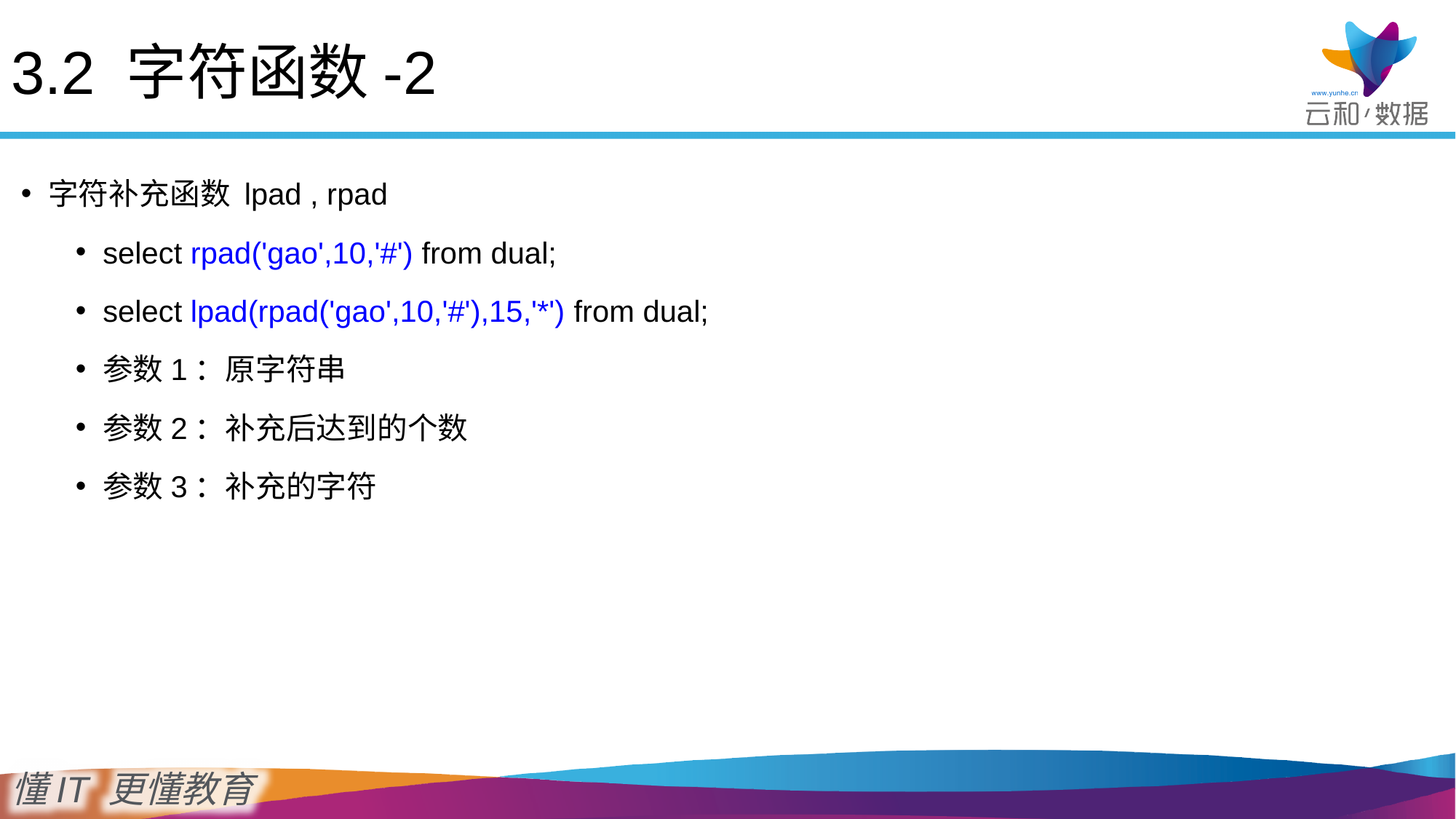

3.2 字符函数-2
字符补充函数 lpad , rpad
select rpad('gao',10,'#') from dual;
select lpad(rpad('gao',10,'#'),15,'*') from dual;
参数1：原字符串
参数2：补充后达到的个数
参数3：补充的字符